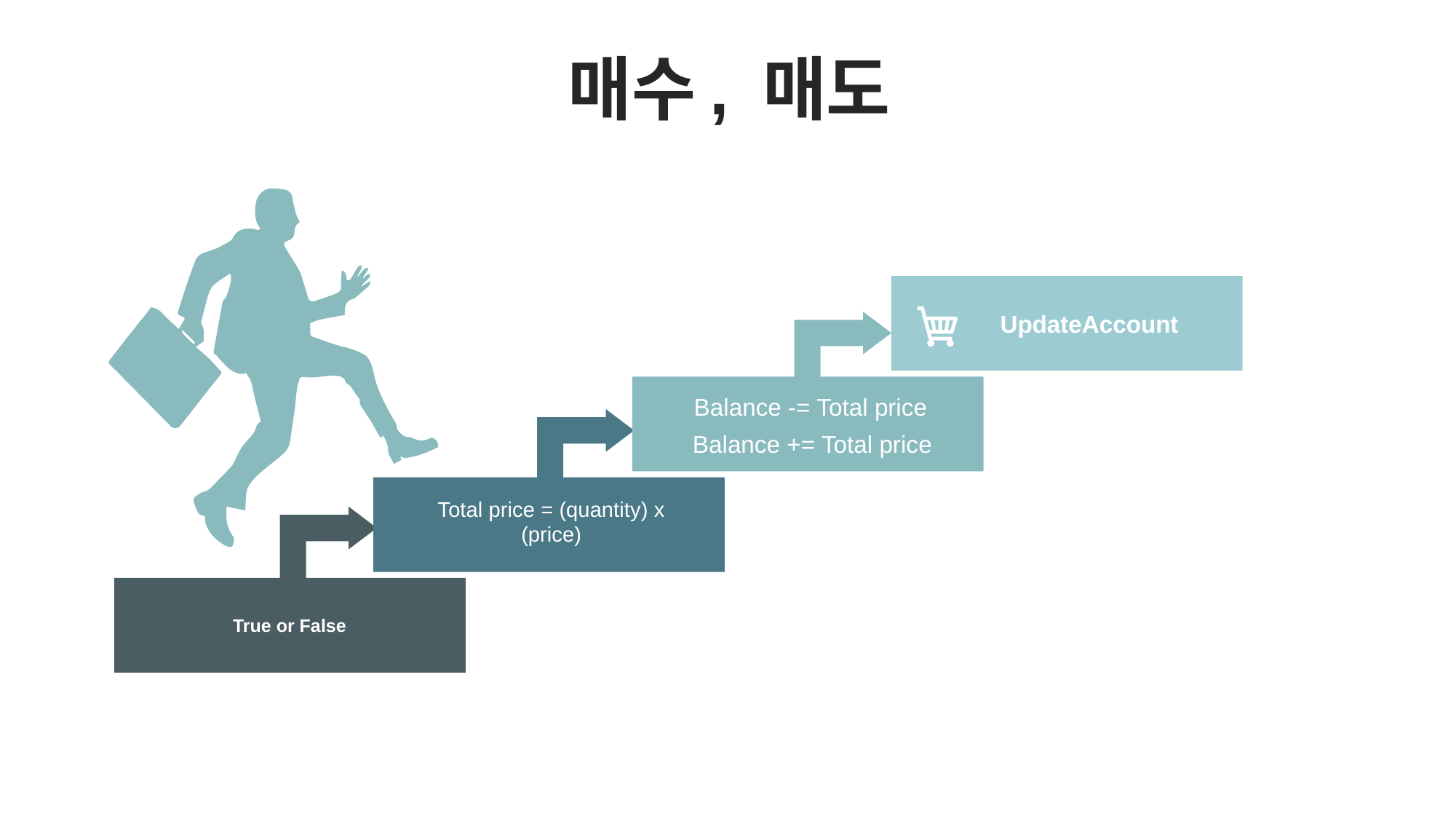

매수, 매도

UpdateAccount

Balance -= Total price

Balance += Total price

Total price = (quantity) x (price)

True or False